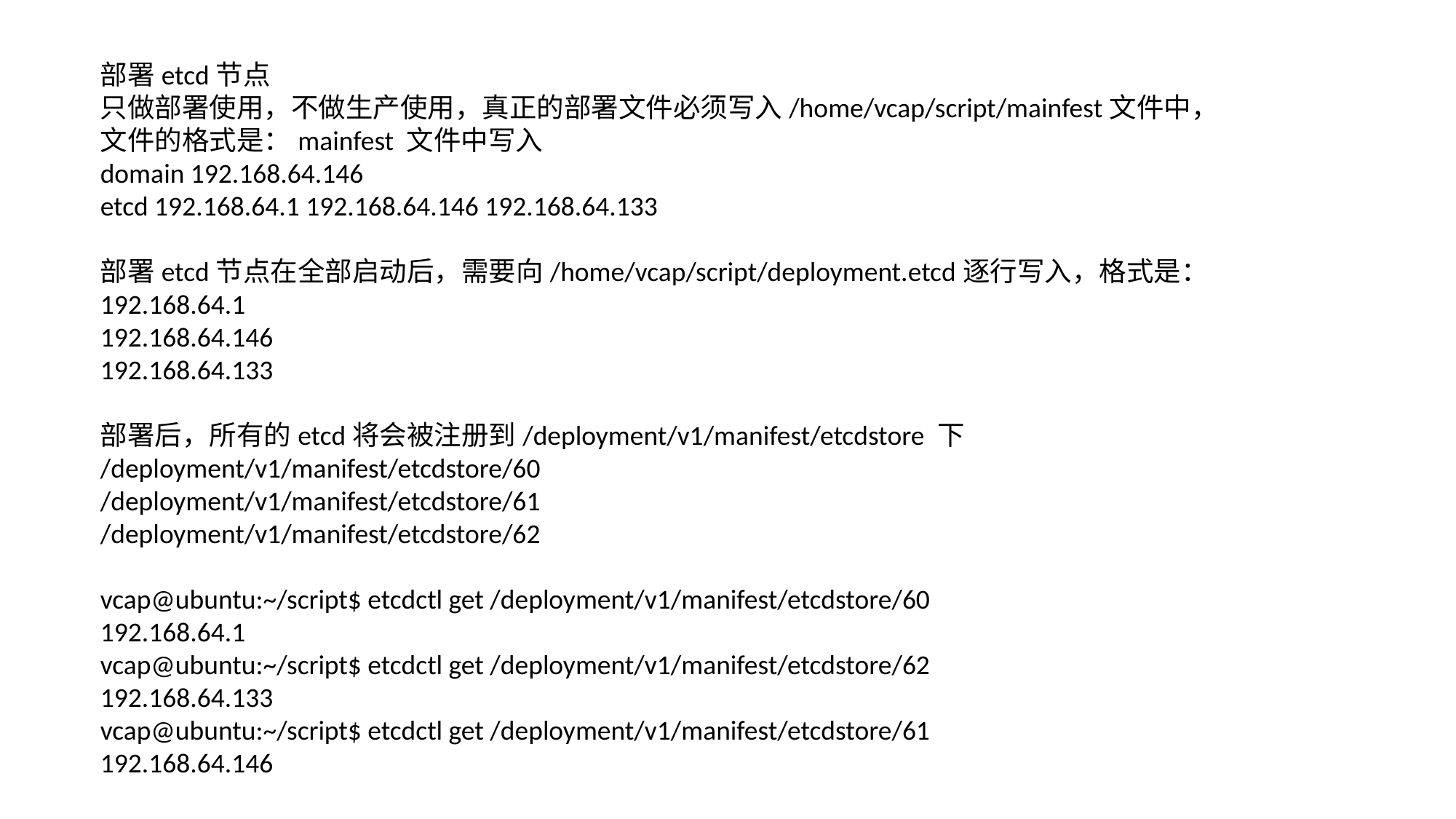

部署etcd节点 只做部署使用，不做生产使用，真正的部署文件必须写入/home/vcap/script/mainfest文件中，文件的格式是：mainfest 文件中写入
domain 192.168.64.146
etcd 192.168.64.1 192.168.64.146 192.168.64.133

部署etcd节点在全部启动后，需要向/home/vcap/script/deployment.etcd逐行写入，格式是：
192.168.64.1
192.168.64.146
192.168.64.133

部署后，所有的etcd将会被注册到/deployment/v1/manifest/etcdstore 下
/deployment/v1/manifest/etcdstore/60
/deployment/v1/manifest/etcdstore/61
/deployment/v1/manifest/etcdstore/62

vcap@ubuntu:~/script$ etcdctl get /deployment/v1/manifest/etcdstore/60
192.168.64.1
vcap@ubuntu:~/script$ etcdctl get /deployment/v1/manifest/etcdstore/62
192.168.64.133
vcap@ubuntu:~/script$ etcdctl get /deployment/v1/manifest/etcdstore/61
192.168.64.146